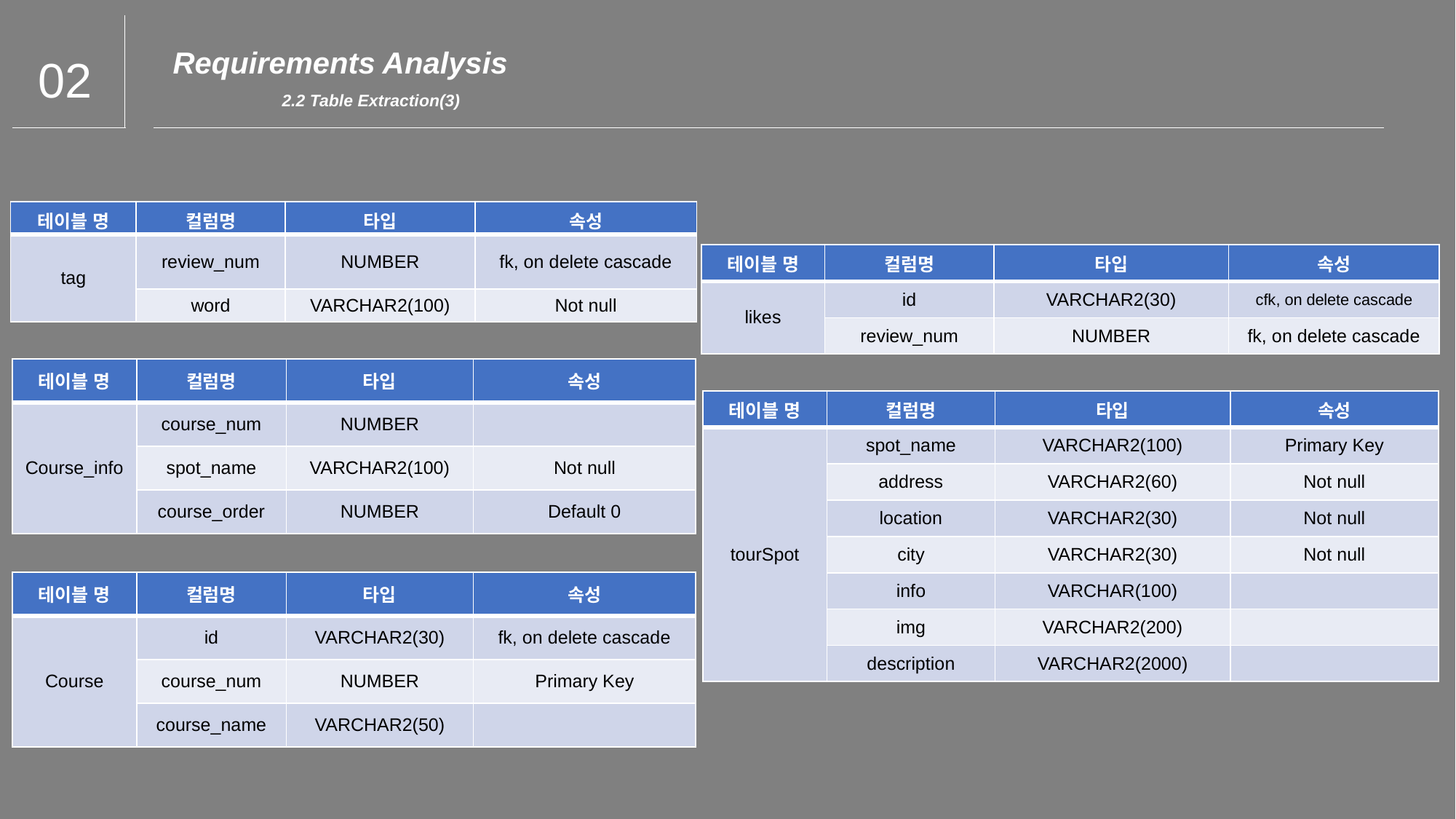

02
Requirements Analysis
	2.2 Table Extraction(3)
| 테이블 명 | 컬럼명 | 타입 | 속성 |
| --- | --- | --- | --- |
| tag | review\_num | NUMBER | fk, on delete cascade |
|  | word | VARCHAR2(100) | Not null |
| 테이블 명 | 컬럼명 | 타입 | 속성 |
| --- | --- | --- | --- |
| likes | id | VARCHAR2(30) | cfk, on delete cascade |
|  | review\_num | NUMBER | fk, on delete cascade |
| 테이블 명 | 컬럼명 | 타입 | 속성 |
| --- | --- | --- | --- |
| Course\_info | course\_num | NUMBER |  |
|  | spot\_name | VARCHAR2(100) | Not null |
|  | course\_order | NUMBER | Default 0 |
| 테이블 명 | 컬럼명 | 타입 | 속성 |
| --- | --- | --- | --- |
| tourSpot | spot\_name | VARCHAR2(100) | Primary Key |
|  | address | VARCHAR2(60) | Not null |
|  | location | VARCHAR2(30) | Not null |
|  | city | VARCHAR2(30) | Not null |
|  | info | VARCHAR(100) |  |
|  | img | VARCHAR2(200) |  |
|  | description | VARCHAR2(2000) |  |
| 테이블 명 | 컬럼명 | 타입 | 속성 |
| --- | --- | --- | --- |
| Course | id | VARCHAR2(30) | fk, on delete cascade |
|  | course\_num | NUMBER | Primary Key |
|  | course\_name | VARCHAR2(50) |  |